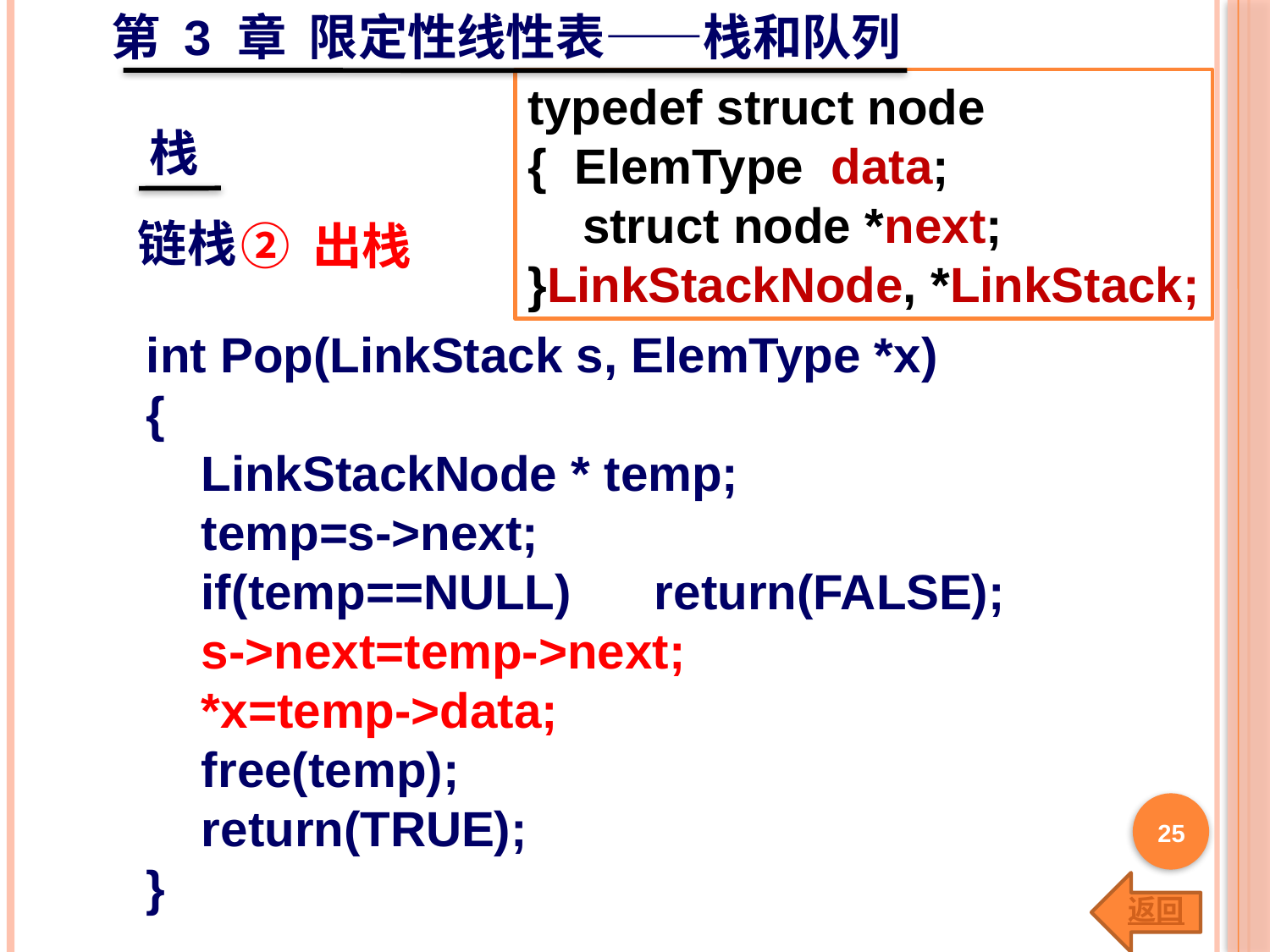

第 3 章  限定性线性表——栈和队列
栈
typedef struct node
{  ElemType  data;
    struct node *next;
}LinkStackNode, *LinkStack;
链栈
② 出栈
int Pop(LinkStack s, ElemType *x)
{
    LinkStackNode * temp;
    temp=s->next;
    if(temp==NULL) 	return(FALSE);
    s->next=temp->next;
    *x=temp->data;
    free(temp);
    return(TRUE);
}
25
返回